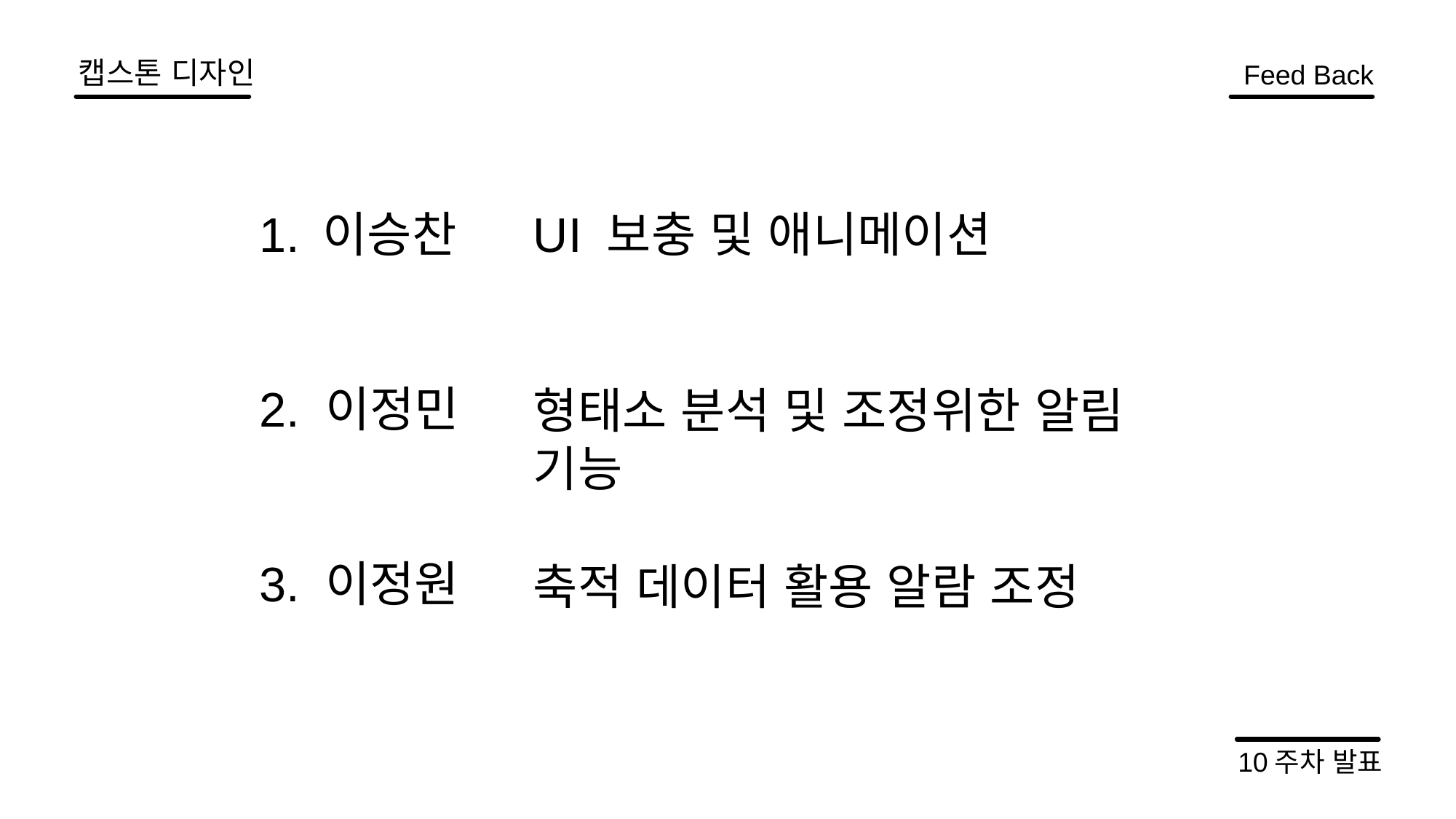

캡스톤 디자인
Feed Back
 이승찬

 이정민

 이정원
UI 보충 및 애니메이션
형태소 분석 및 조정위한 알림 기능
축적 데이터 활용 알람 조정
10주차 발표